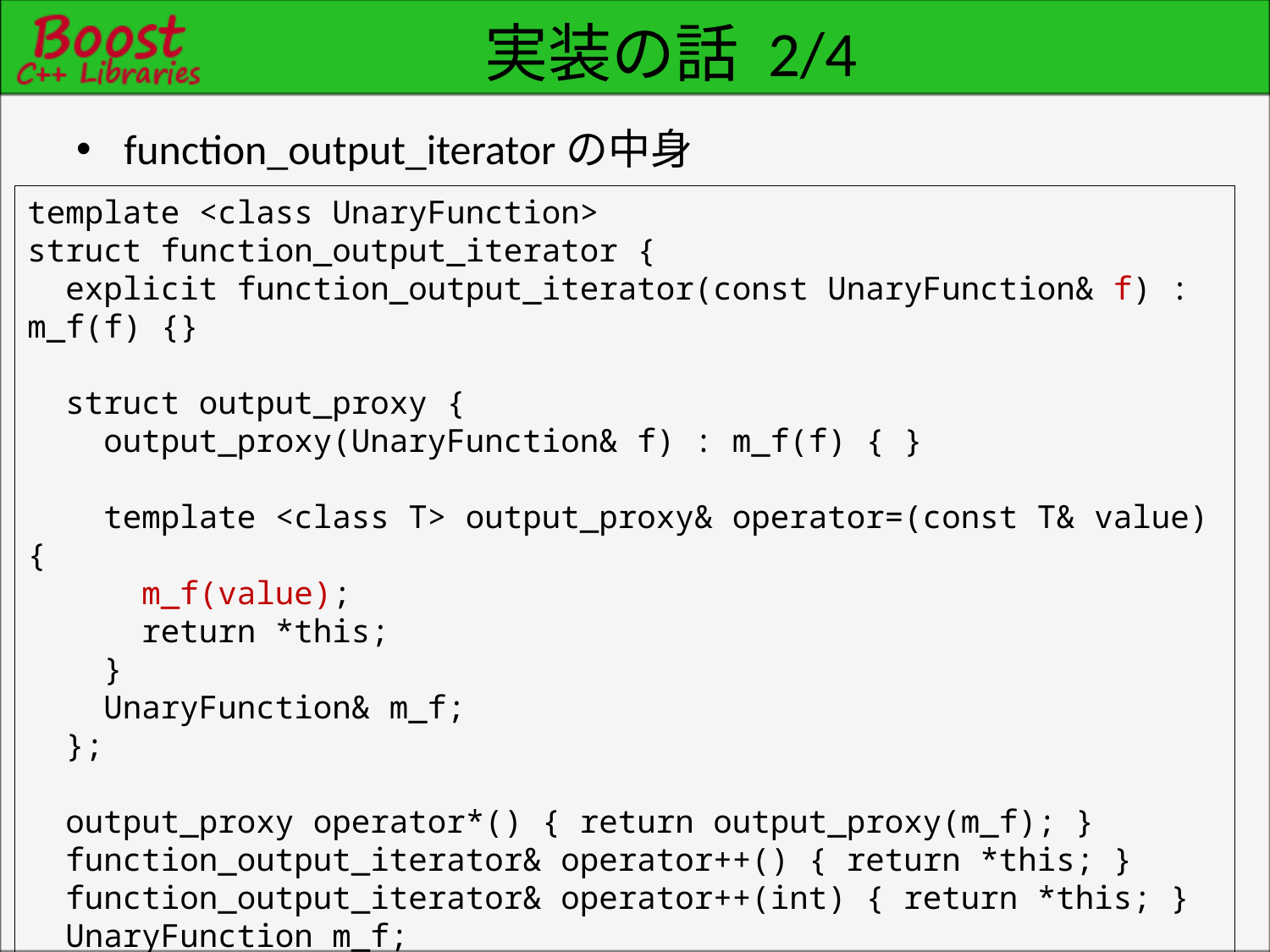

# 実装の話 2/4
function_output_iteratorの中身
template <class UnaryFunction>
struct function_output_iterator {
  explicit function_output_iterator(const UnaryFunction& f) : m_f(f) {}

  struct output_proxy {
    output_proxy(UnaryFunction& f) : m_f(f) { }

    template <class T> output_proxy& operator=(const T& value) {
      m_f(value);
      return *this;
    }
    UnaryFunction& m_f;
  };

  output_proxy operator*() { return output_proxy(m_f); }
  function_output_iterator& operator++() { return *this; }
  function_output_iterator& operator++(int) { return *this; }
  UnaryFunction m_f;
};